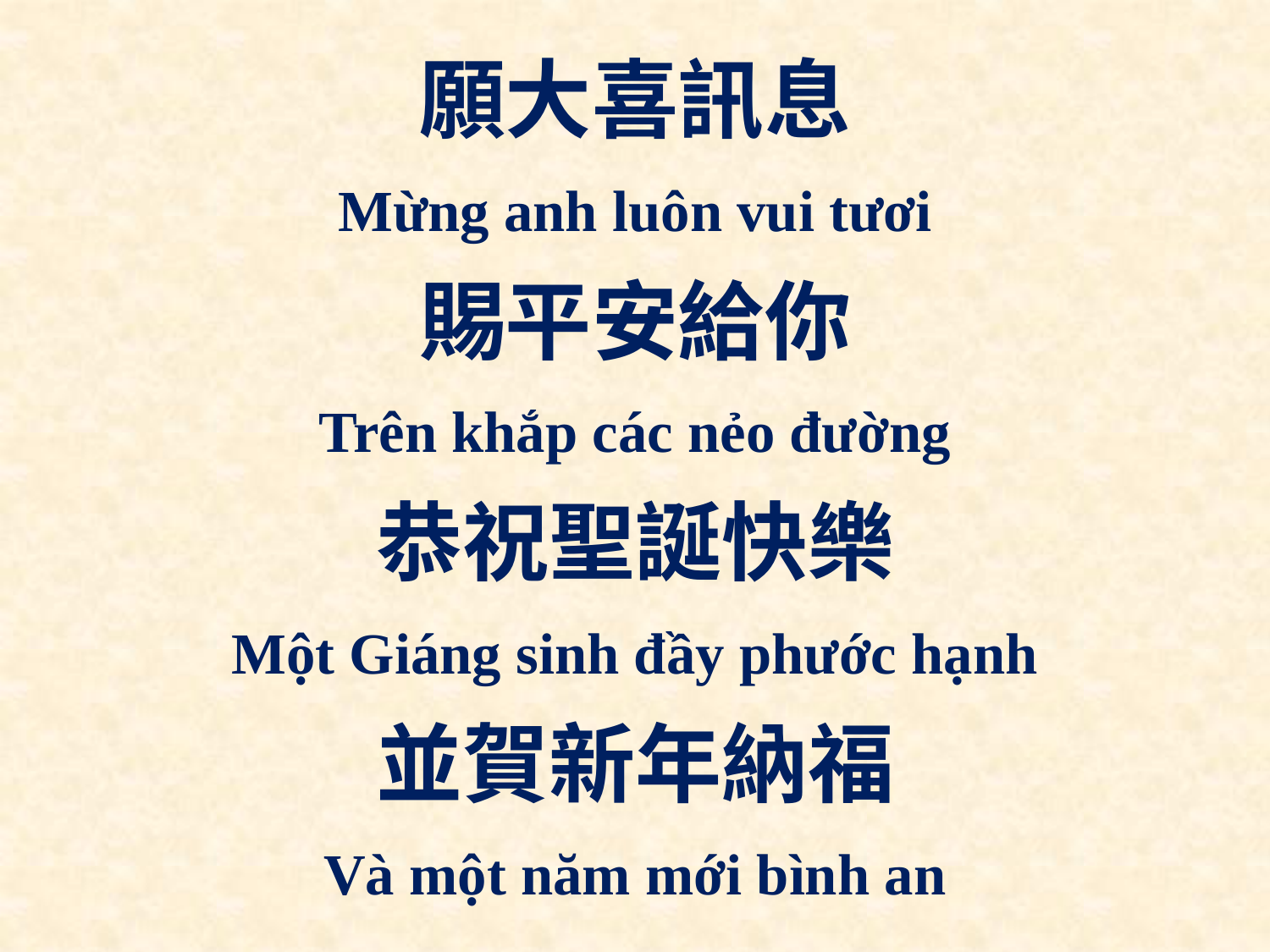

願大喜訊息
Mừng anh luôn vui tươi
賜平安給你
Trên khắp các nẻo đường
恭祝聖誕快樂
Một Giáng sinh đầy phước hạnh
並賀新年納福
Và một năm mới bình an